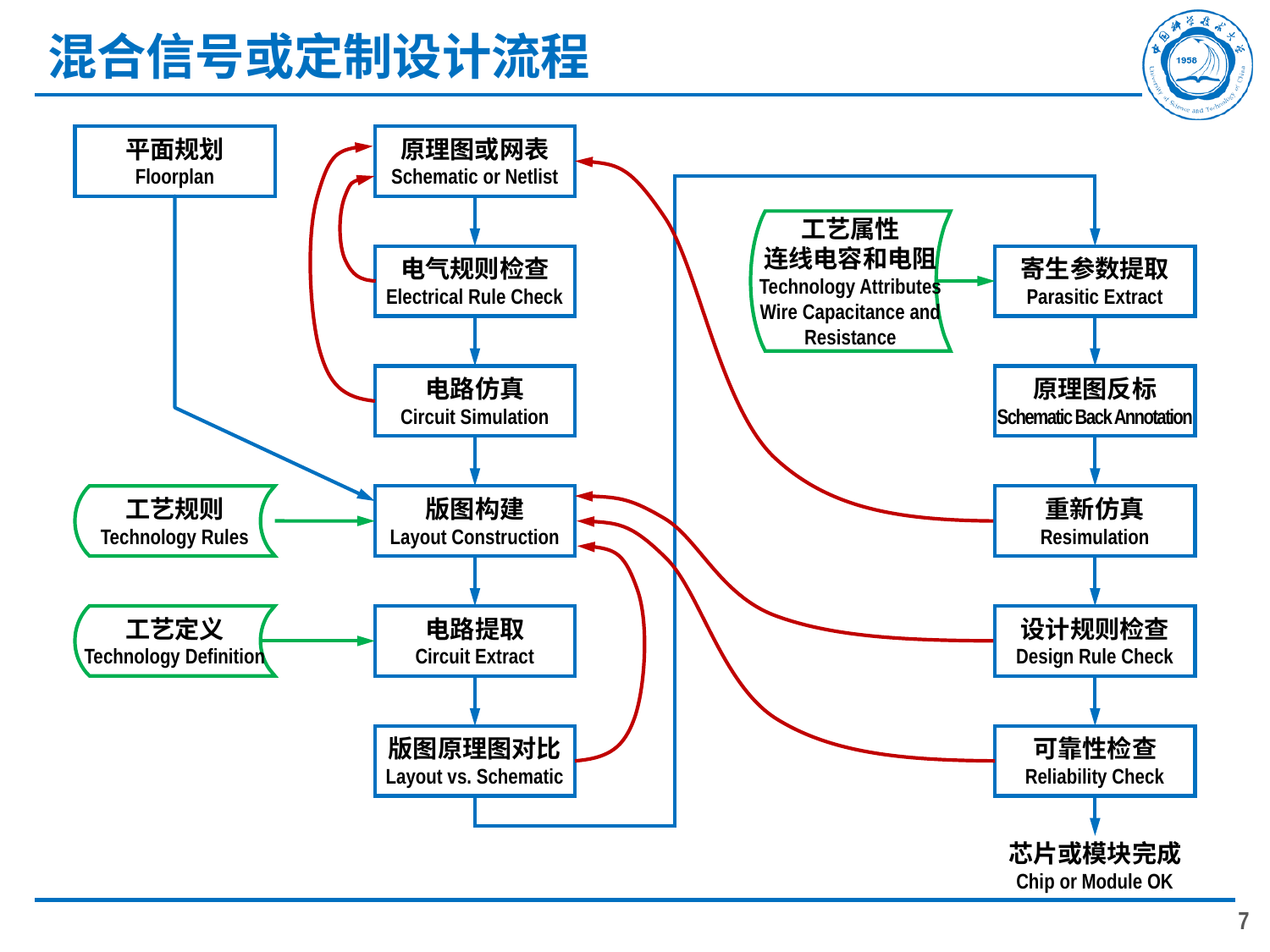

# 混合信号或定制设计流程
平面规划
Floorplan
原理图或网表
Schematic or Netlist

工艺属性
连线电容和电阻
Technology Attributes Wire Capacitance and Resistance
电气规则检查
Electrical Rule Check
寄生参数提取
Parasitic Extract
电路仿真
Circuit Simulation
原理图反标
Schematic Back Annotation
工艺规则
Technology Rules
版图构建
Layout Construction
重新仿真
Resimulation

工艺定义
Technology Definition
电路提取
Circuit Extract
设计规则检查
Design Rule Check
版图原理图对比
Layout vs. Schematic
可靠性检查
Reliability Check
芯片或模块完成
Chip or Module OK
7